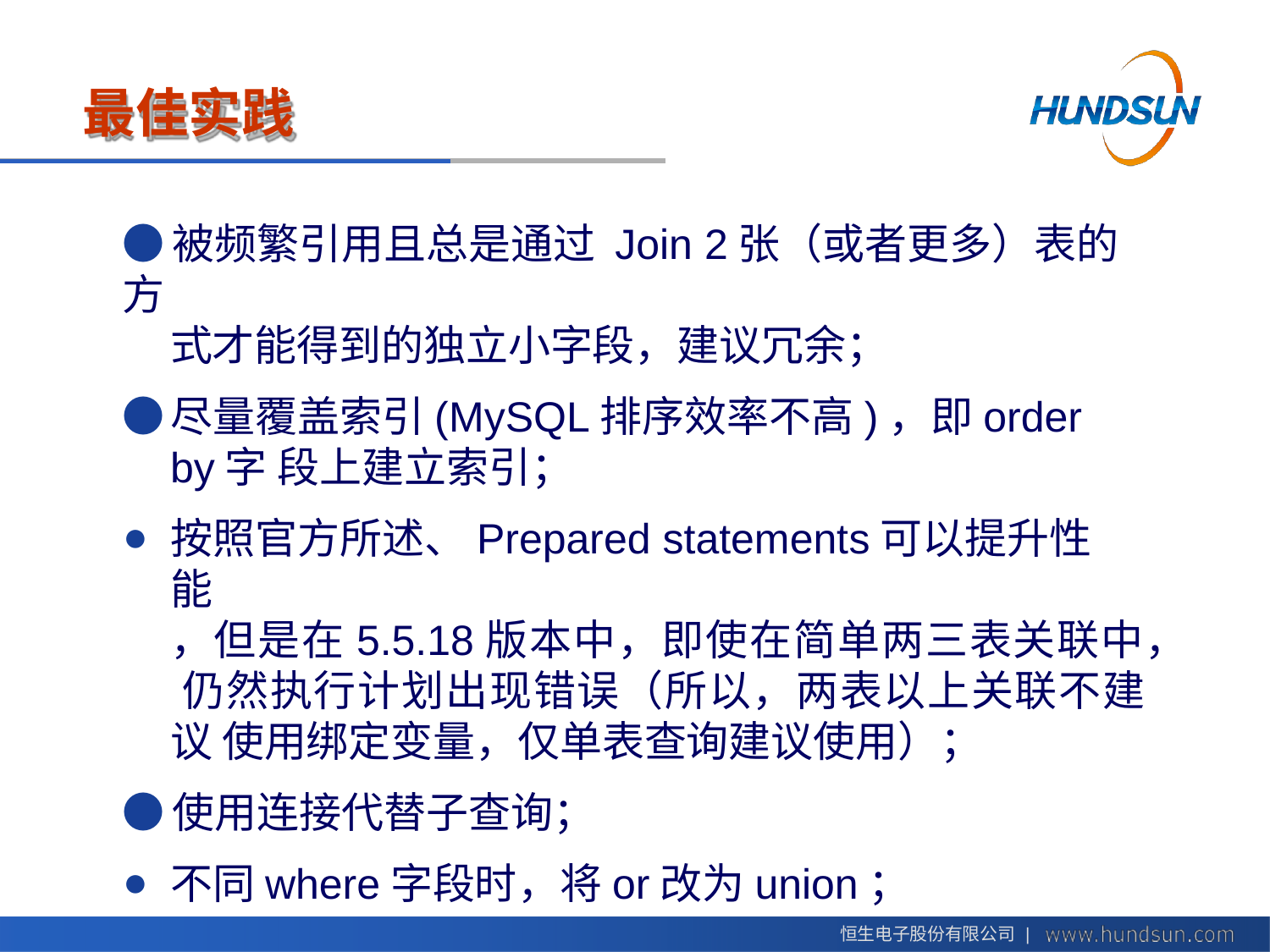

# 最佳实践
●	被频繁引用且总是通过 Join 2张（或者更多）表的方
式才能得到的独立小字段，建议冗余；
●	尽量覆盖索引(MySQL排序效率不高)，即order by字 段上建立索引；
按照官方所述、Prepared statements可以提升性能
，但是在5.5.18版本中，即使在简单两三表关联中， 仍然执行计划出现错误（所以，两表以上关联不建议 使用绑定变量，仅单表查询建议使用）；
●	使用连接代替子查询；
不同where字段时，将or改为union；
恒生电子股份有限公司 |